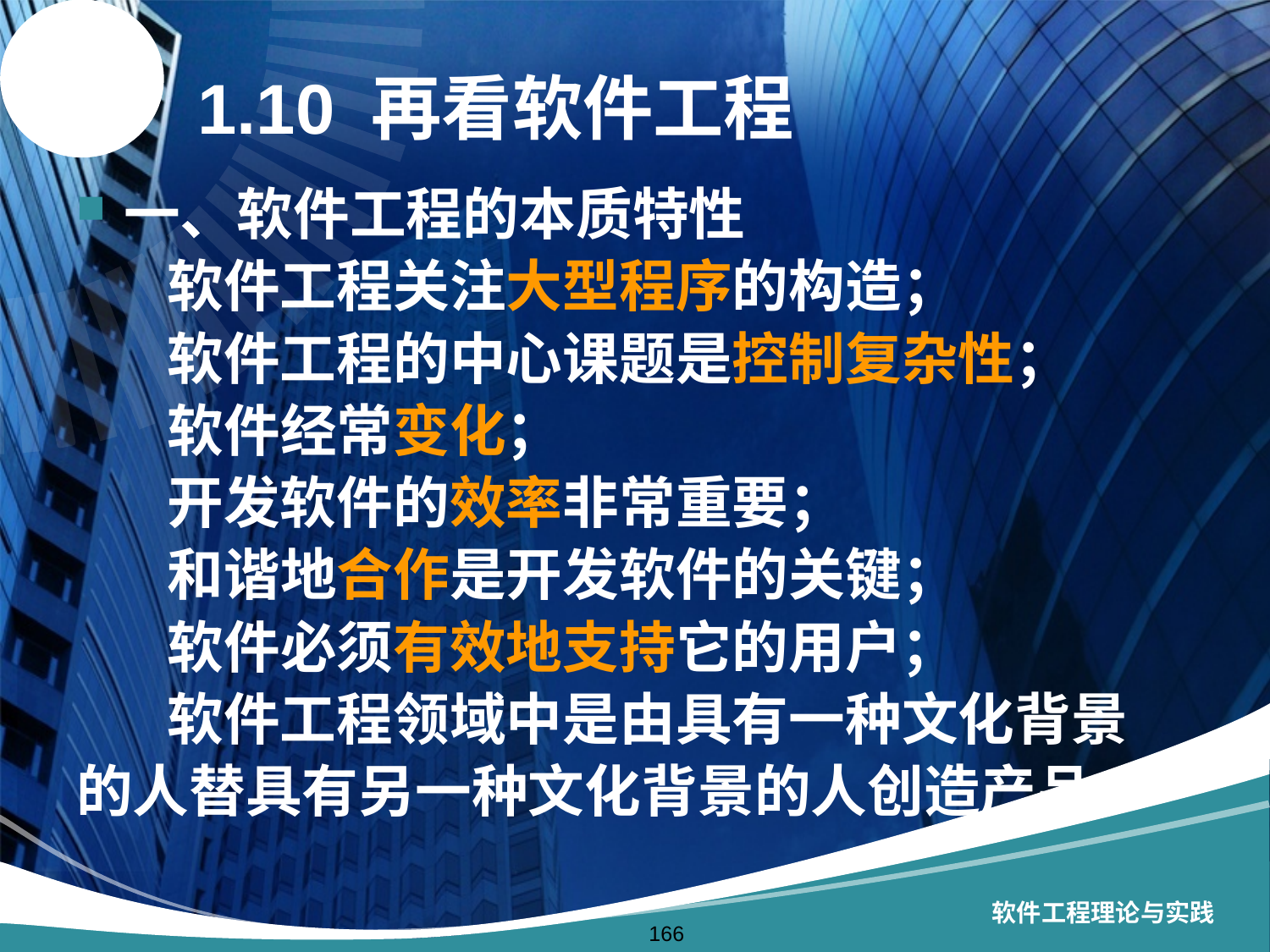

# 1.10 再看软件工程
一、软件工程的本质特性
      软件工程关注大型程序的构造；
      软件工程的中心课题是控制复杂性；
      软件经常变化；
      开发软件的效率非常重要；
      和谐地合作是开发软件的关键；
      软件必须有效地支持它的用户；
      软件工程领域中是由具有一种文化背景
的人替具有另一种文化背景的人创造产品。
软件工程理论与实践
166